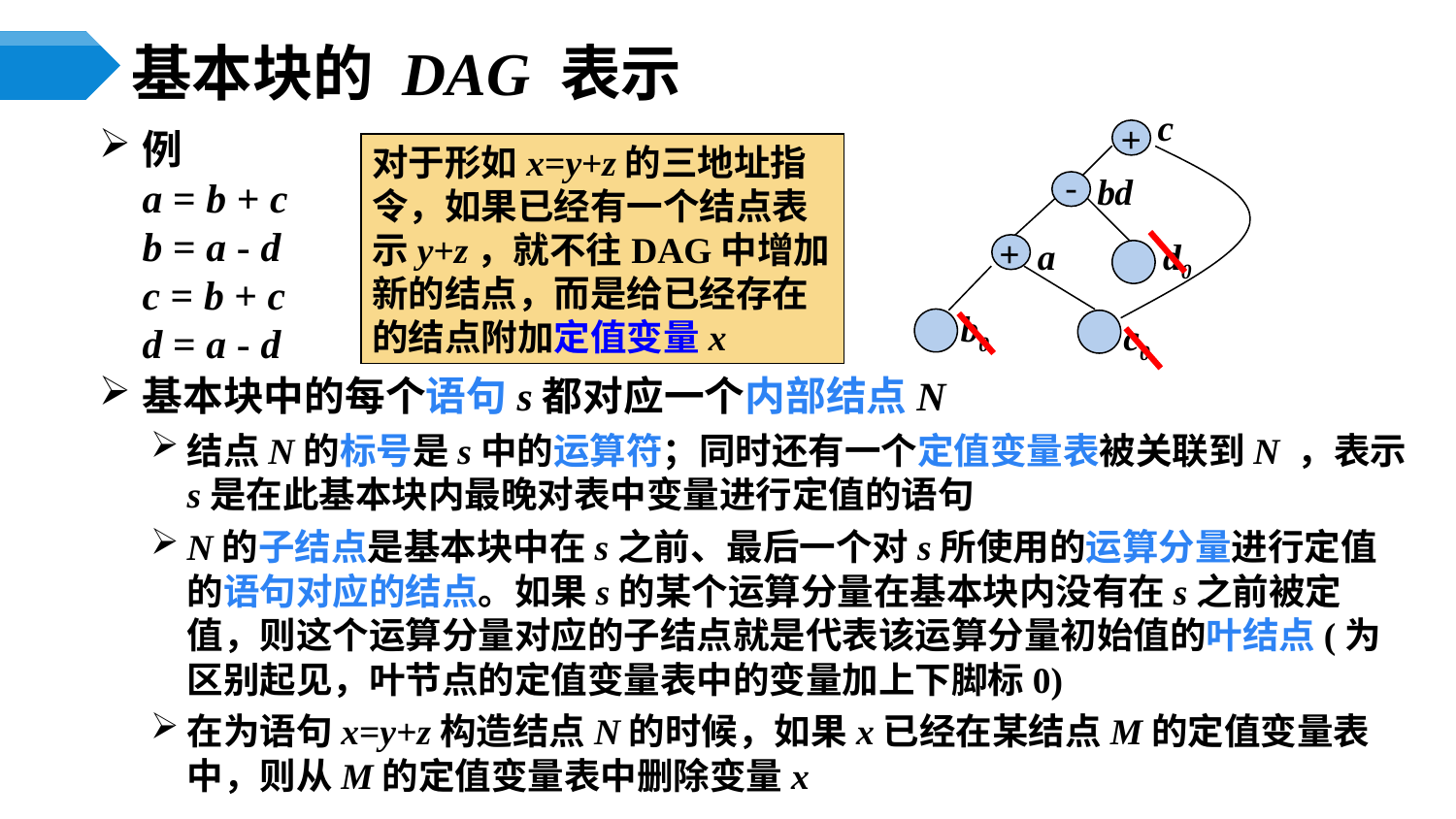

# 基本块的 DAG 表示
c
+

例
	a = b + c
	b = a - d
	c = b + c
	d = a - d
基本块中的每个语句s都对应一个内部结点N
结点N的标号是s中的运算符；同时还有一个定值变量表被关联到N ，表示s是在此基本块内最晚对表中变量进行定值的语句
N的子结点是基本块中在s之前、最后一个对s所使用的运算分量进行定值的语句对应的结点。如果s的某个运算分量在基本块内没有在s之前被定值，则这个运算分量对应的子结点就是代表该运算分量初始值的叶结点(为区别起见，叶节点的定值变量表中的变量加上下脚标0)
在为语句x=y+z构造结点N的时候，如果x已经在某结点M的定值变量表中，则从M的定值变量表中删除变量x

对于形如x=y+z的三地址指令，如果已经有一个结点表示y+z，就不往DAG中增加新的结点，而是给已经存在的结点附加定值变量x

-

b
d

+

a
d0

b0

c0